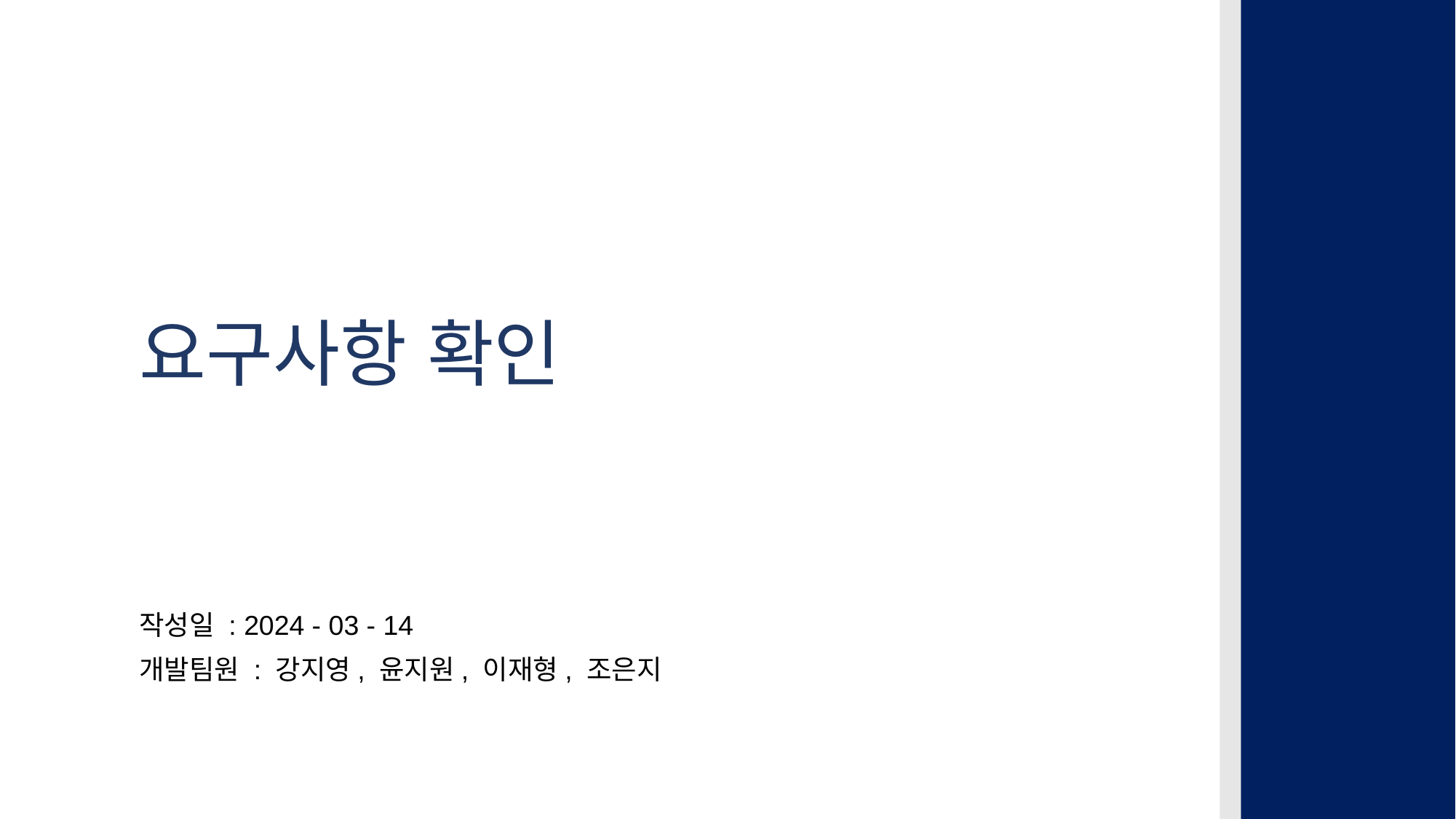

# 요구사항 확인
작성일 : 2024 - 03 - 14
개발팀원 : 강지영, 윤지원, 이재형, 조은지